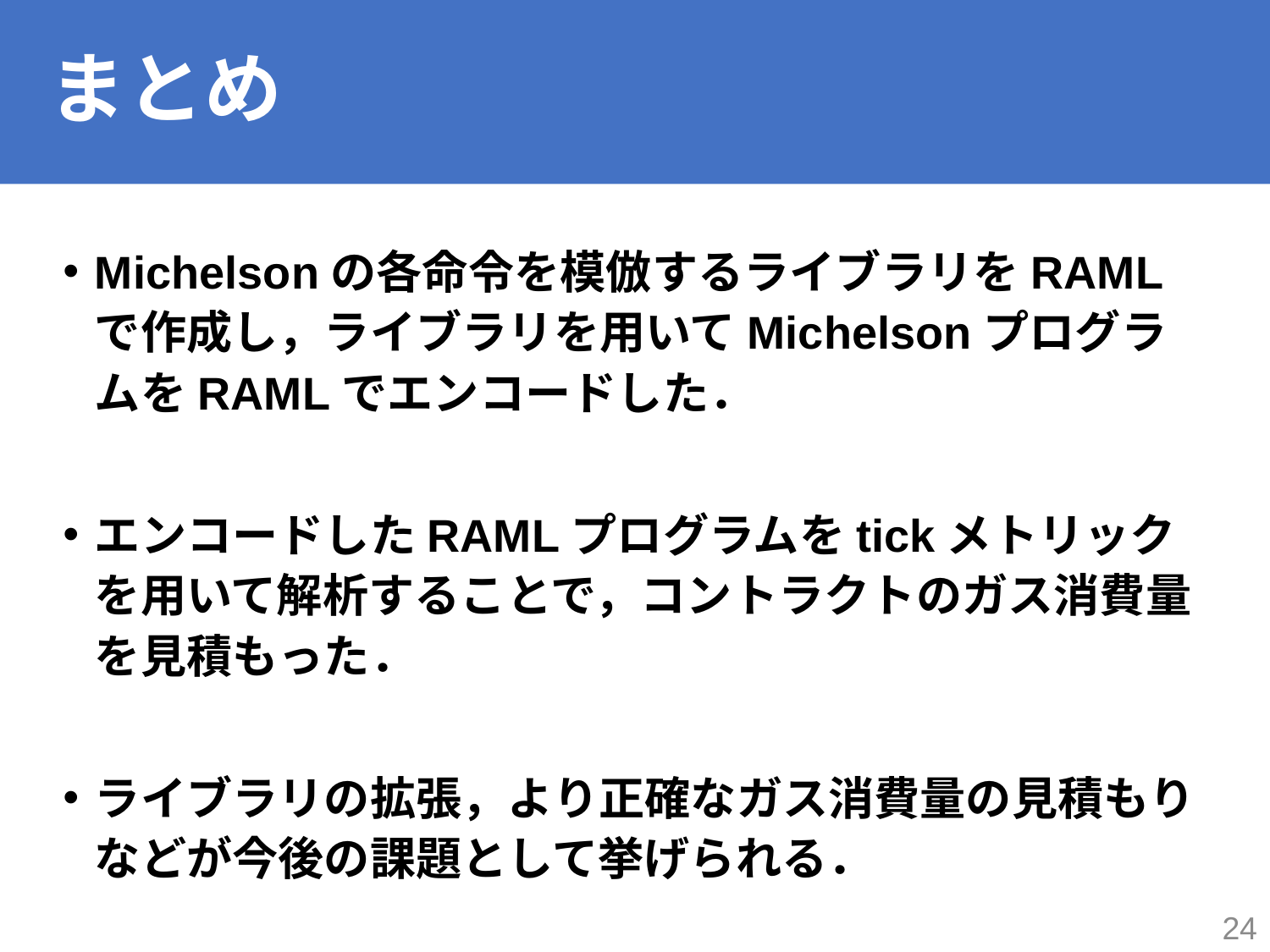

# まとめ
Michelsonの各命令を模倣するライブラリをRAMLで作成し，ライブラリを用いてMichelsonプログラムをRAMLでエンコードした．

エンコードしたRAMLプログラムをtickメトリックを用いて解析することで，コントラクトのガス消費量を見積もった．

ライブラリの拡張，より正確なガス消費量の見積もりなどが今後の課題として挙げられる．

24